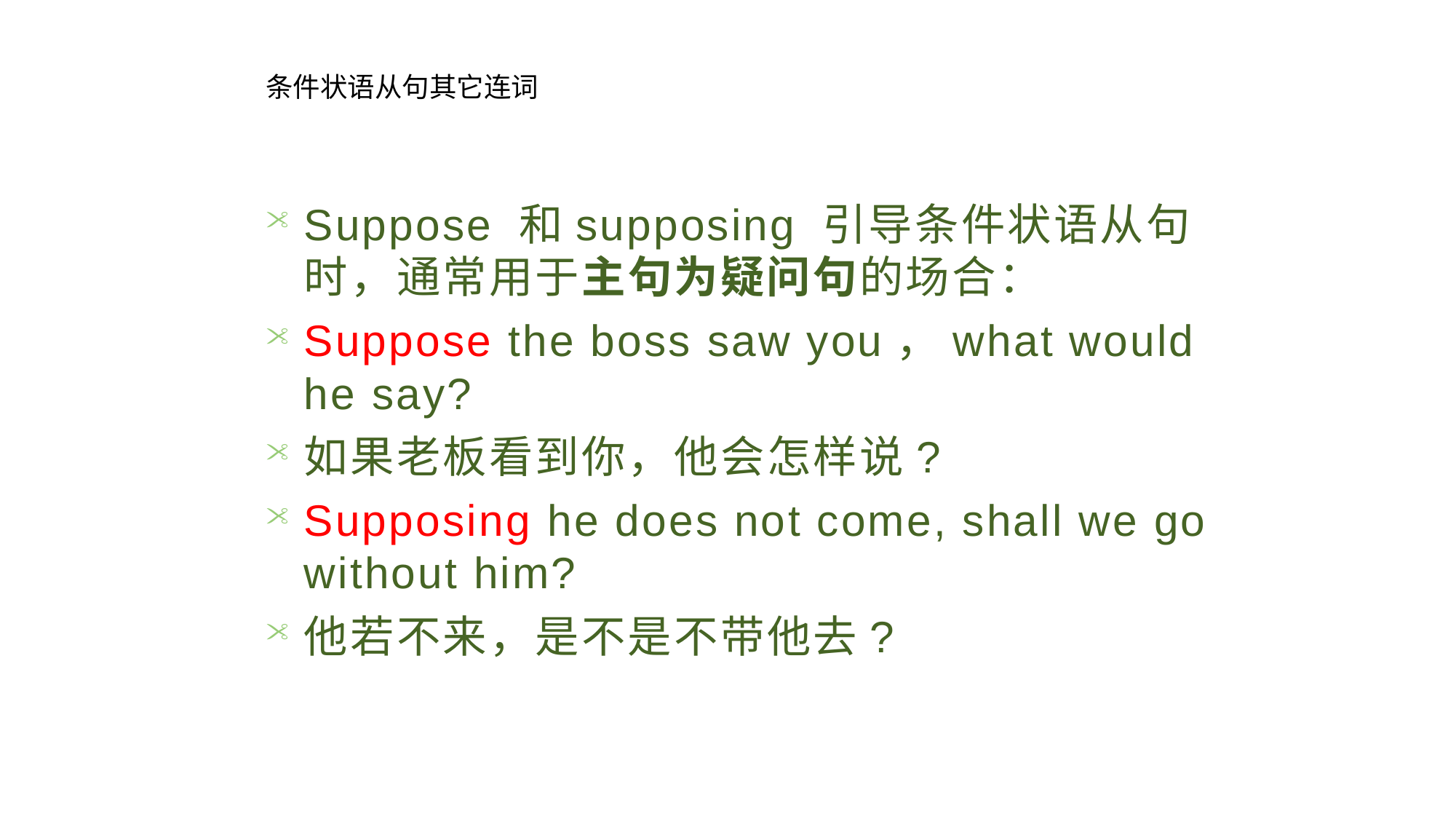

条件状语从句其它连词
Suppose 和supposing 引导条件状语从句时，通常用于主句为疑问句的场合：
Suppose the boss saw you，what would he say?
如果老板看到你，他会怎样说?
Supposing he does not come, shall we go without him?
他若不来，是不是不带他去?